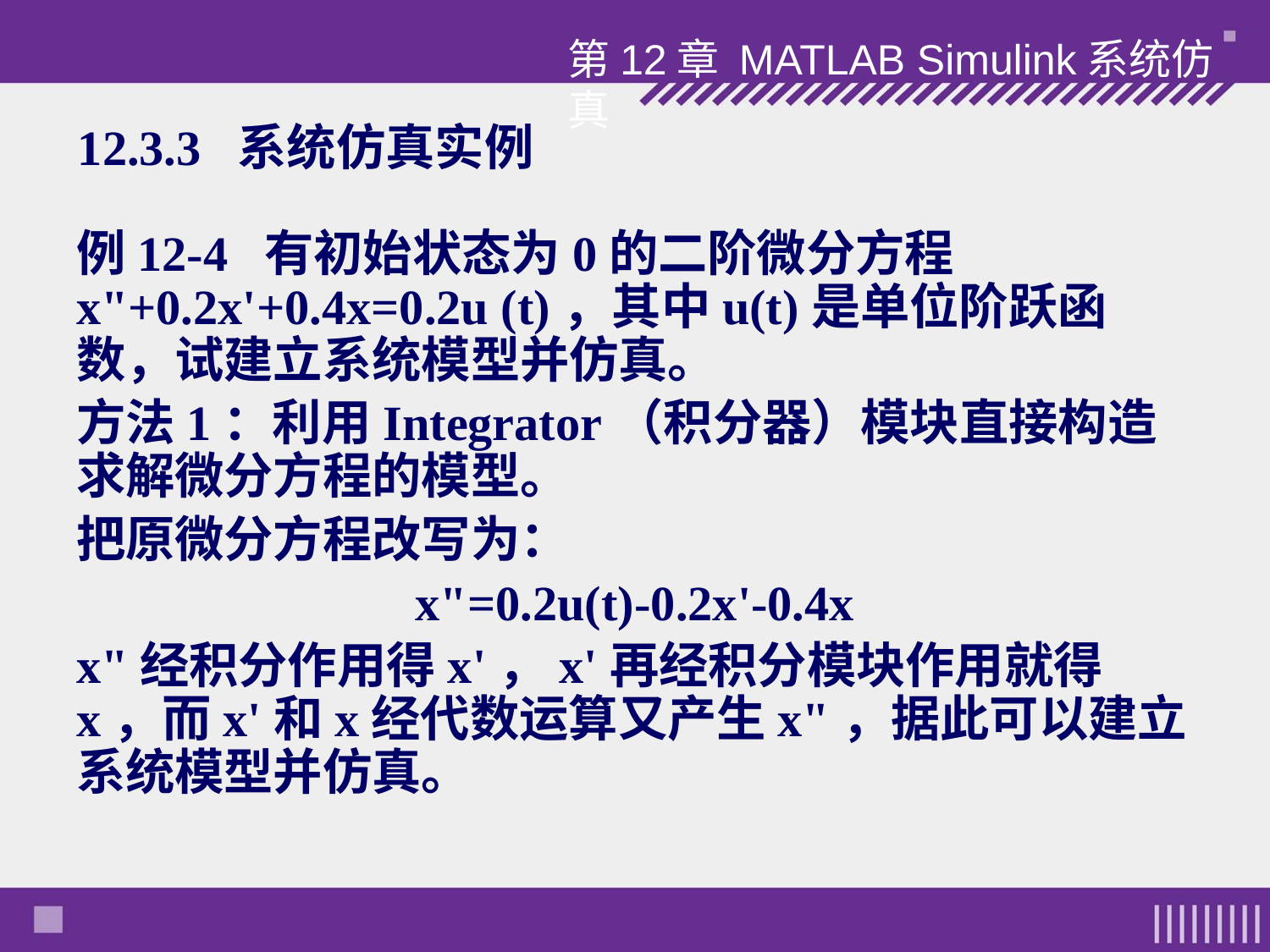

第12章 MATLAB Simulink系统仿真
# 12.3.3  系统仿真实例
例12-4  有初始状态为0的二阶微分方程x"+0.2x'+0.4x=0.2u (t)，其中u(t)是单位阶跃函数，试建立系统模型并仿真。
方法1：利用Integrator（积分器）模块直接构造求解微分方程的模型。
把原微分方程改写为：
x"=0.2u(t)-0.2x'-0.4x
x"经积分作用得x'，x'再经积分模块作用就得x，而x'和x经代数运算又产生x"，据此可以建立系统模型并仿真。